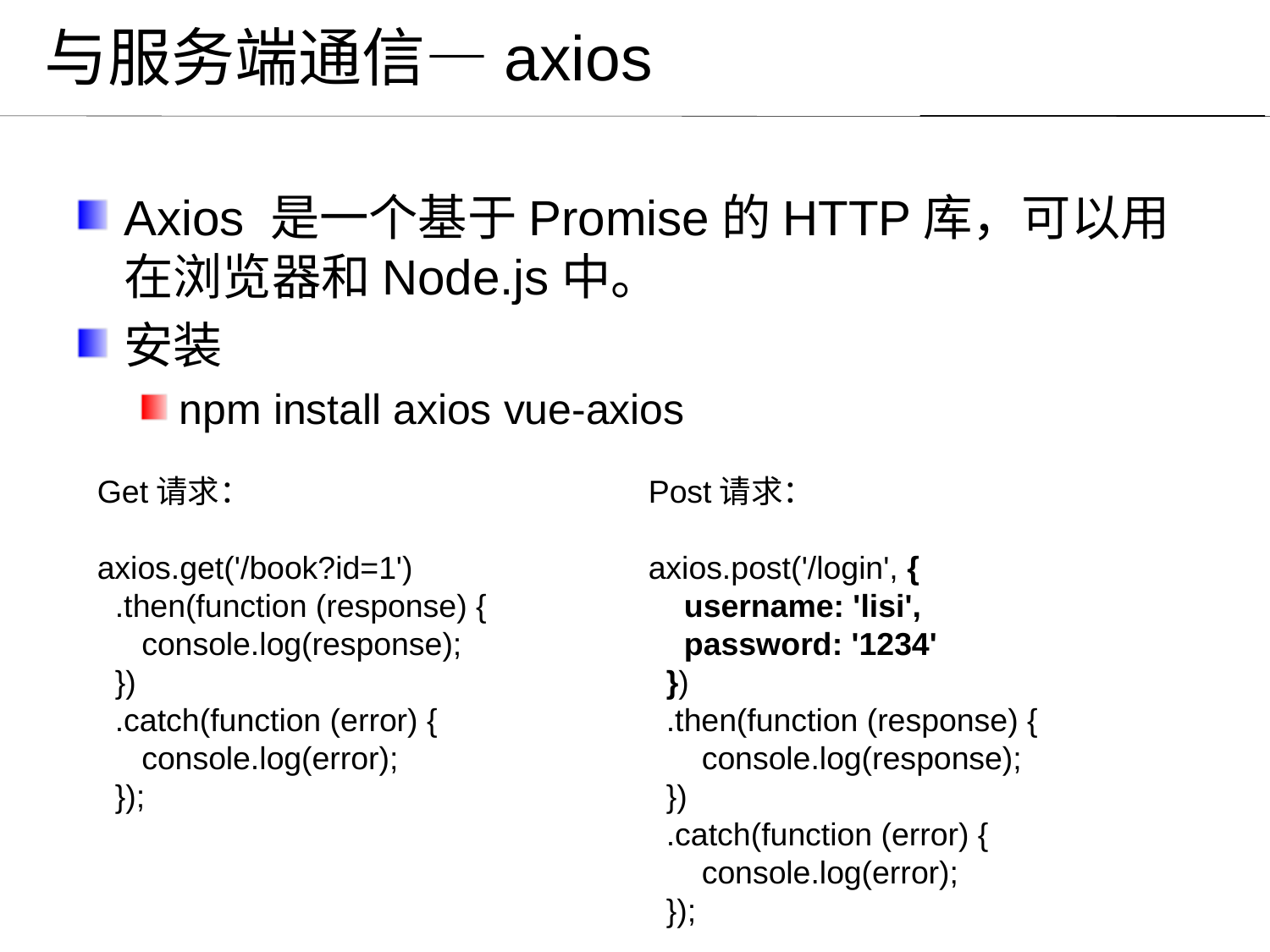

# 与服务端通信—axios
Axios 是一个基于Promise的HTTP库，可以用在浏览器和Node.js中。
安装
npm install axios vue-axios
Post请求：

axios.post('/login', {
    username: 'lisi',
    password: '1234'
  })
  .then(function (response) {
      console.log(response);
  })
  .catch(function (error) {
      console.log(error);
  });
Get请求：

axios.get('/book?id=1')
  .then(function (response) {
     console.log(response);
  })
  .catch(function (error) {
     console.log(error);
  });